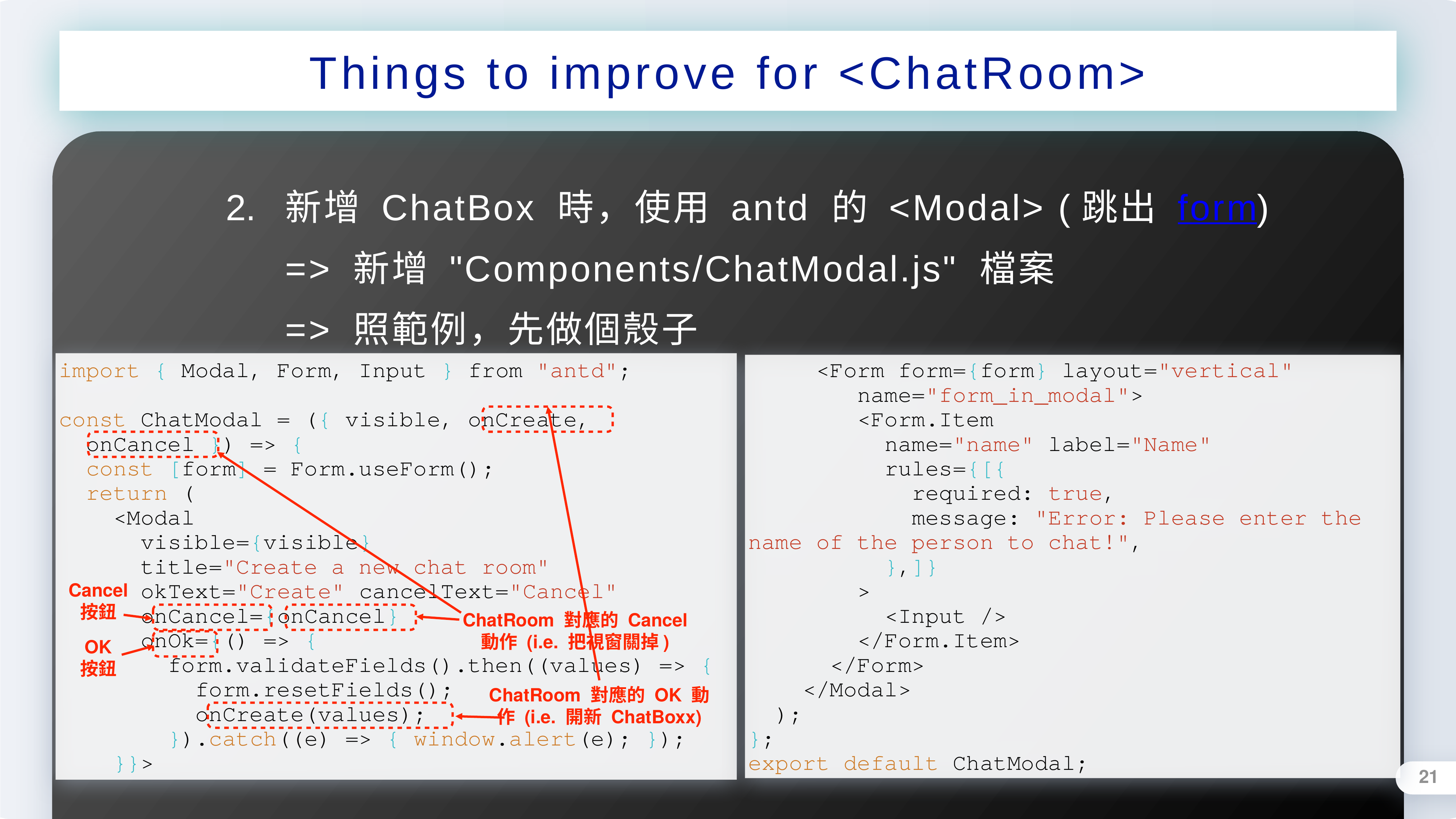

Things to improve for <ChatRoom>
新增 ChatBox 時，使用 antd 的 <Modal> (跳出 form)
=> 新增 "Components/ChatModal.js" 檔案
=> 照範例，先做個殼子
import { Modal, Form, Input } from "antd";

const ChatModal = ({ visible, onCreate,
  onCancel }) => {
  const [form] = Form.useForm();
  return (
    <Modal
      visible={visible}
      title="Create a new chat room"
      okText="Create" cancelText="Cancel"
      onCancel={onCancel}
      onOk={() => {
        form.validateFields().then((values) => {
          form.resetFields();
          onCreate(values);
        }).catch((e) => { window.alert(e); });
    }}>
     <Form form={form} layout="vertical"
        name="form_in_modal">
        <Form.Item
          name="name" label="Name"
          rules={[{
            required: true,
            message: "Error: Please enter the name of the person to chat!",
          },]}
        >
          <Input />
        </Form.Item>
      </Form>
    </Modal>
  );
};
export default ChatModal;

Cancel
按鈕
ChatRoom 對應的 Cancel 動作 (i.e. 把視窗關掉)

OK
按鈕

ChatRoom 對應的 OK 動作 (i.e. 開新 ChatBoxx)

21
在 signedIn 之後把 me 存到 savedMe